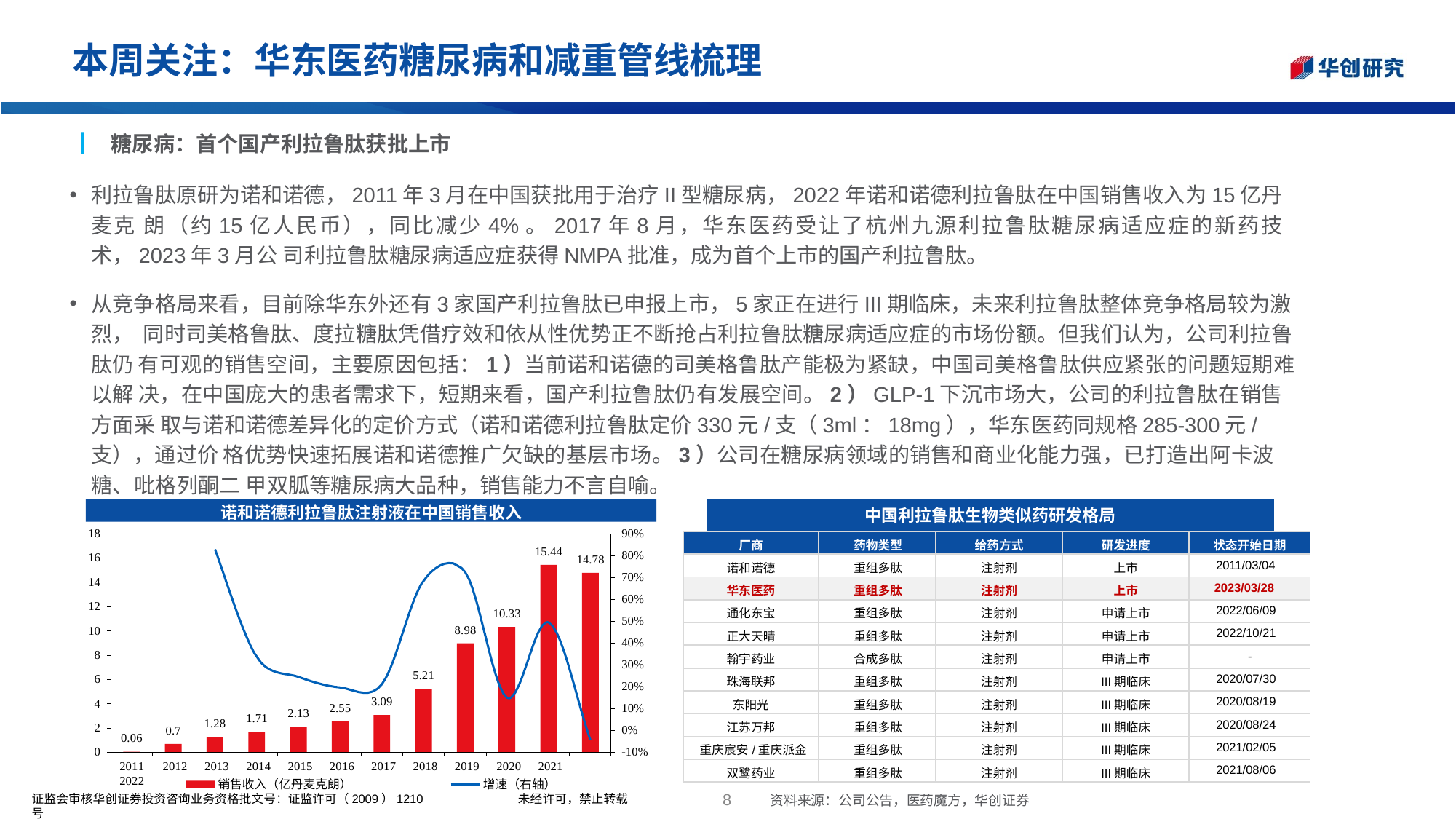

# 本周关注：华东医药糖尿病和减重管线梳理
┃	糖尿病：首个国产利拉鲁肽获批上市
利拉鲁肽原研为诺和诺德，2011年3月在中国获批用于治疗II型糖尿病，2022年诺和诺德利拉鲁肽在中国销售收入为15亿丹麦克 朗（约15亿人民币），同比减少4%。2017年8月，华东医药受让了杭州九源利拉鲁肽糖尿病适应症的新药技术，2023年3月公 司利拉鲁肽糖尿病适应症获得NMPA批准，成为首个上市的国产利拉鲁肽。
从竞争格局来看，目前除华东外还有3家国产利拉鲁肽已申报上市，5家正在进行III期临床，未来利拉鲁肽整体竞争格局较为激烈，  同时司美格鲁肽、度拉糖肽凭借疗效和依从性优势正不断抢占利拉鲁肽糖尿病适应症的市场份额。但我们认为，公司利拉鲁肽仍 有可观的销售空间，主要原因包括：1）当前诺和诺德的司美格鲁肽产能极为紧缺，中国司美格鲁肽供应紧张的问题短期难以解 决，在中国庞大的患者需求下，短期来看，国产利拉鲁肽仍有发展空间。2）GLP-1下沉市场大，公司的利拉鲁肽在销售方面采 取与诺和诺德差异化的定价方式（诺和诺德利拉鲁肽定价330元/支（3ml：18mg），华东医药同规格285-300元/支），通过价 格优势快速拓展诺和诺德推广欠缺的基层市场。3）公司在糖尿病领域的销售和商业化能力强，已打造出阿卡波糖、吡格列酮二 甲双胍等糖尿病大品种，销售能力不言自喻。
诺和诺德利拉鲁肽注射液在中国销售收入
|  | 中国利拉鲁肽生物类似药研发格局 |  |  |  |  |  |
| --- | --- | --- | --- | --- | --- | --- |
| 厂商 |  | 药物类型 | 给药方式 | 研发进度 | 状态开始日期 |  |
| 诺和诺德 |  | 重组多肽 | 注射剂 | 上市 | 2011/03/04 |  |
| 华东医药 |  | 重组多肽 | 注射剂 | 上市 | 2023/03/28 |  |
| 通化东宝 |  | 重组多肽 | 注射剂 | 申请上市 | 2022/06/09 |  |
| 正大天晴 |  | 重组多肽 | 注射剂 | 申请上市 | 2022/10/21 |  |
| 翰宇药业 |  | 合成多肽 | 注射剂 | 申请上市 | - |  |
| 珠海联邦 |  | 重组多肽 | 注射剂 | III期临床 | 2020/07/30 |  |
| 东阳光 |  | 重组多肽 | 注射剂 | III期临床 | 2020/08/19 |  |
| 江苏万邦 |  | 重组多肽 | 注射剂 | III期临床 | 2020/08/24 |  |
| 重庆宸安/重庆派金 |  | 重组多肽 | 注射剂 | III期临床 | 2021/02/05 |  |
| 双鹭药业 |  | 重组多肽 | 注射剂 | III期临床 | 2021/08/06 |  |
90%
80%
70%
60%
50%
40%
30%
20%
10%
0%
-10%
18
16
14
12
10
8
6
4
2
0

15.44
14.78
10.33
8.98
5.21
3.09
2.55
2.13
1.71
1.28
0.7
0.06
2011	2012	2013	2014	2015	2016	2017	2018	2019	2020	2021	2022
销售收入（亿丹麦克朗）
证监会审核华创证券投资咨询业务资格批文号：证监许可（2009）1210 号
增速（右轴）
未经许可，禁止转载

8
资料来源：公司公告，医药魔方，华创证券